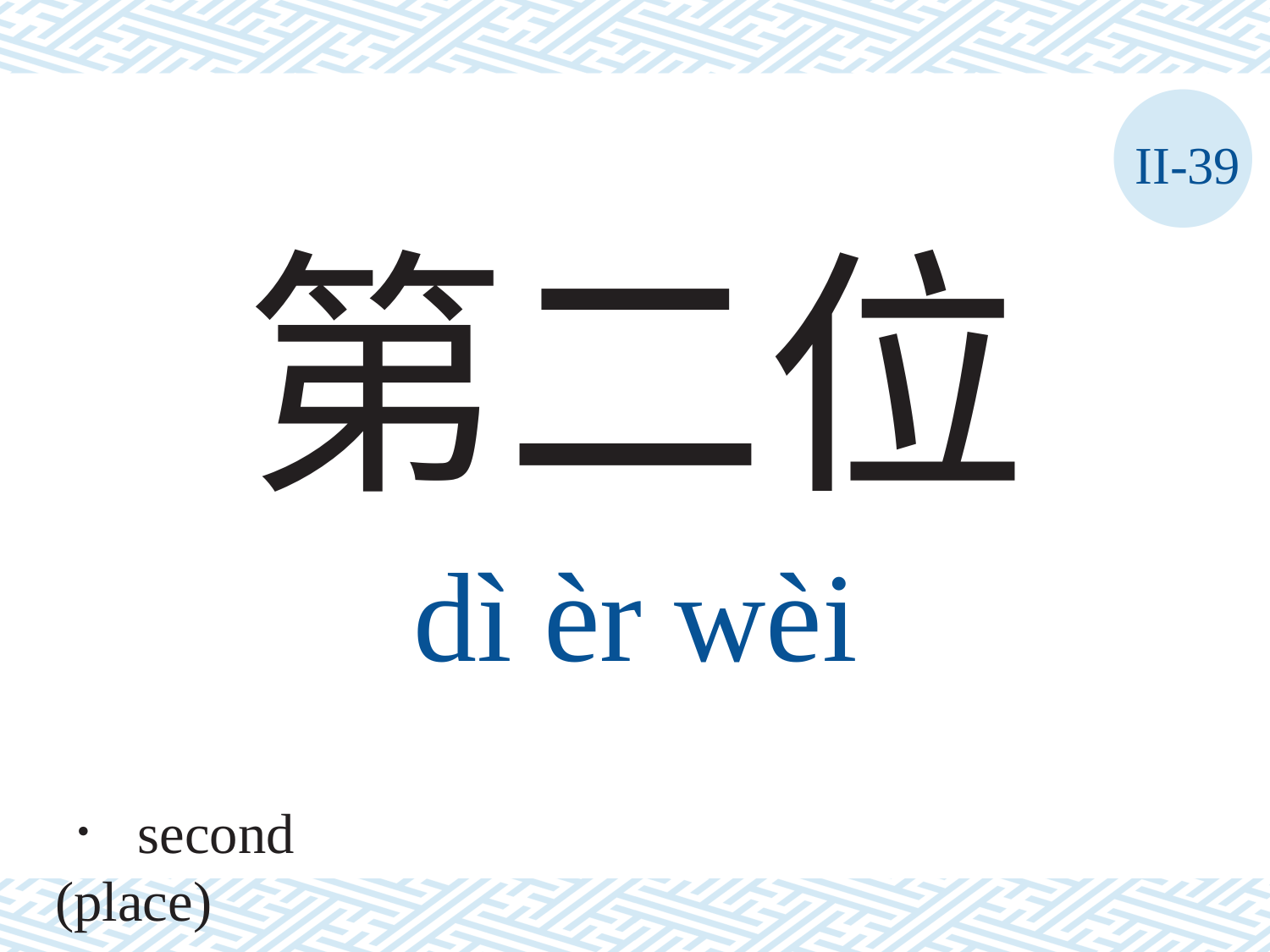

II-39
第二位
dì	èr	wèi
． second (place)